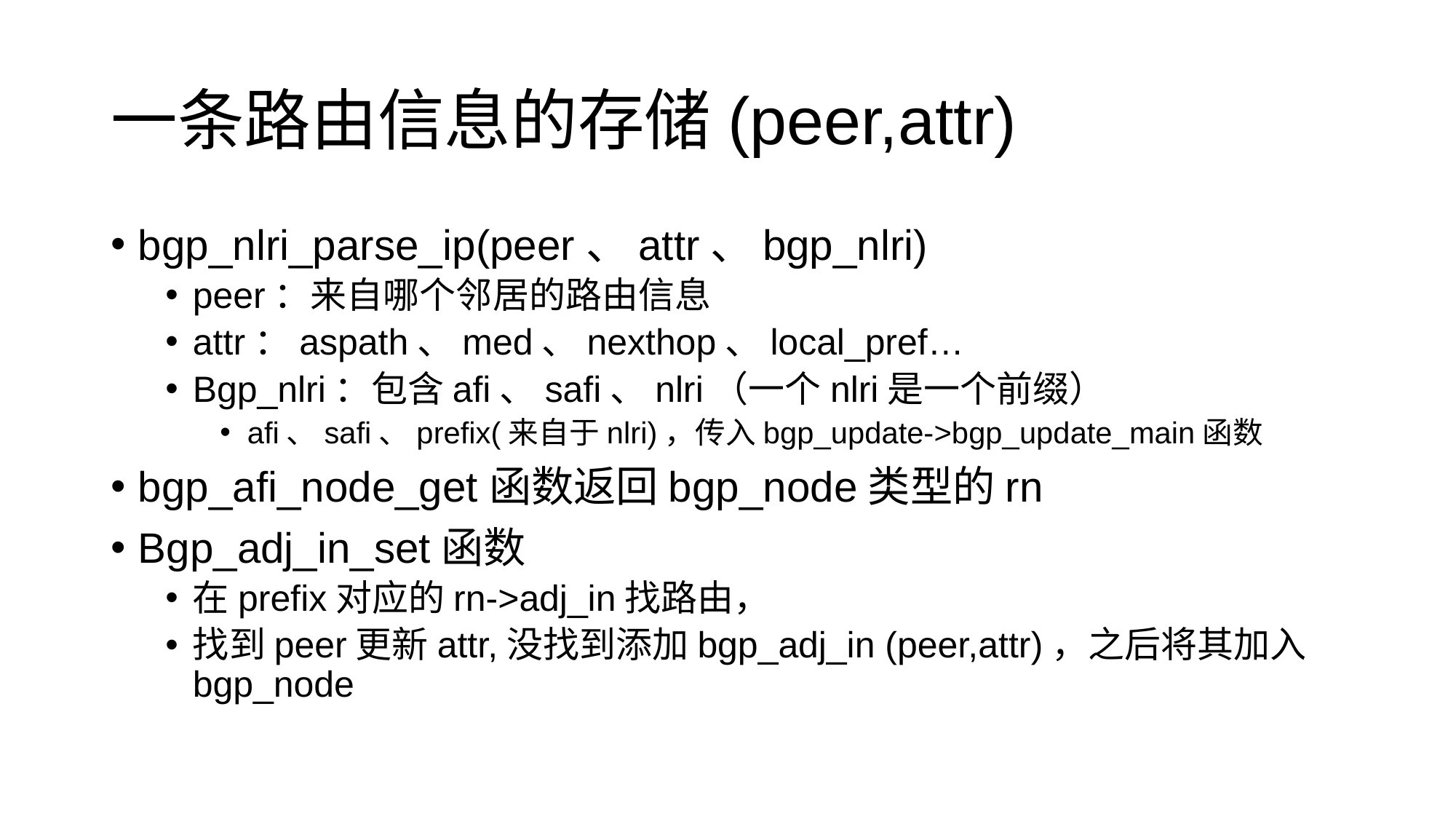

# 一条路由信息的存储(peer,attr)
bgp_nlri_parse_ip(peer、attr、bgp_nlri)
peer：来自哪个邻居的路由信息
attr：aspath、med、nexthop、local_pref…
Bgp_nlri：包含afi、safi、nlri（一个nlri是一个前缀）
afi、safi、prefix(来自于nlri)，传入bgp_update->bgp_update_main函数
bgp_afi_node_get函数返回bgp_node类型的rn
Bgp_adj_in_set函数
在prefix对应的rn->adj_in找路由，
找到peer更新attr,没找到添加bgp_adj_in (peer,attr)，之后将其加入bgp_node